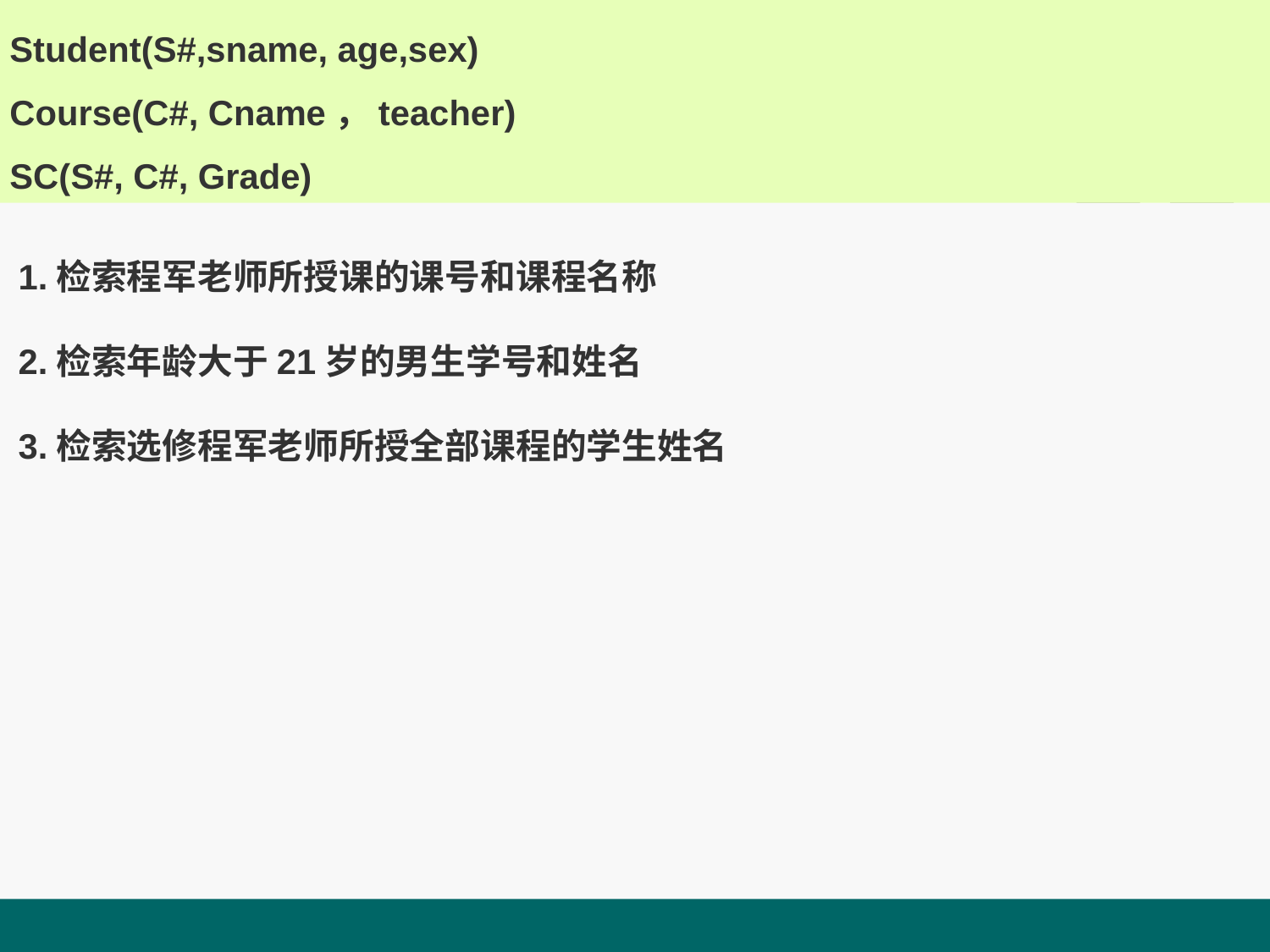

Student(S#,sname, age,sex)
Course(C#, Cname，teacher)
SC(S#, C#, Grade)
1.检索程军老师所授课的课号和课程名称
2.检索年龄大于21岁的男生学号和姓名
3.检索选修程军老师所授全部课程的学生姓名